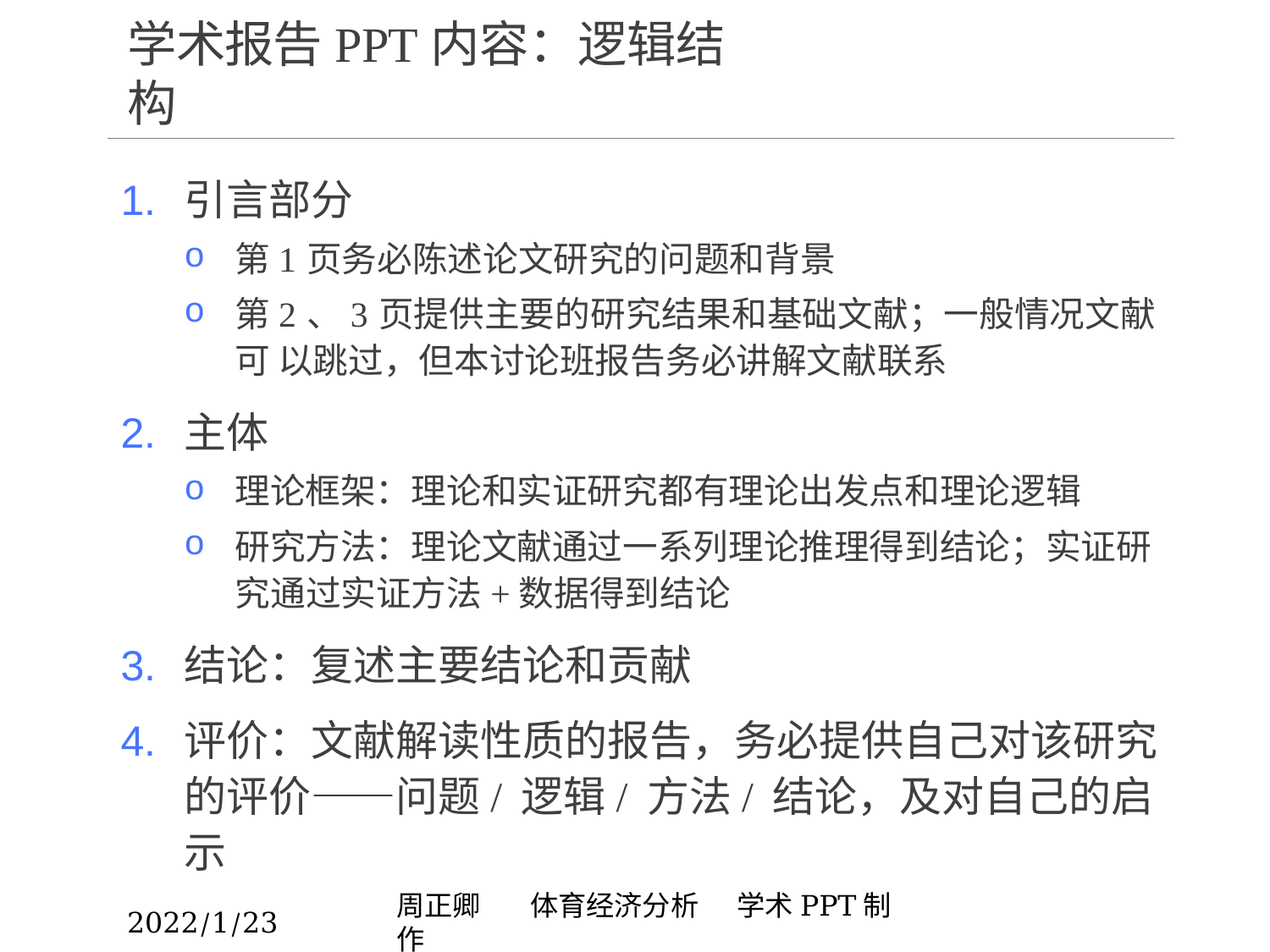

# 学术报告PPT内容：逻辑结构
引言部分
第1页务必陈述论文研究的问题和背景
第2、3页提供主要的研究结果和基础文献；一般情况文献可 以跳过，但本讨论班报告务必讲解文献联系
主体
理论框架：理论和实证研究都有理论出发点和理论逻辑
研究方法：理论文献通过一系列理论推理得到结论；实证研 究通过实证方法+数据得到结论
结论：复述主要结论和贡献
评价：文献解读性质的报告，务必提供自己对该研究 的评价——问题/逻辑/方法/结论，及对自己的启示
2022/1/23
周正卿	 体育经济分析      学术PPT制作
10